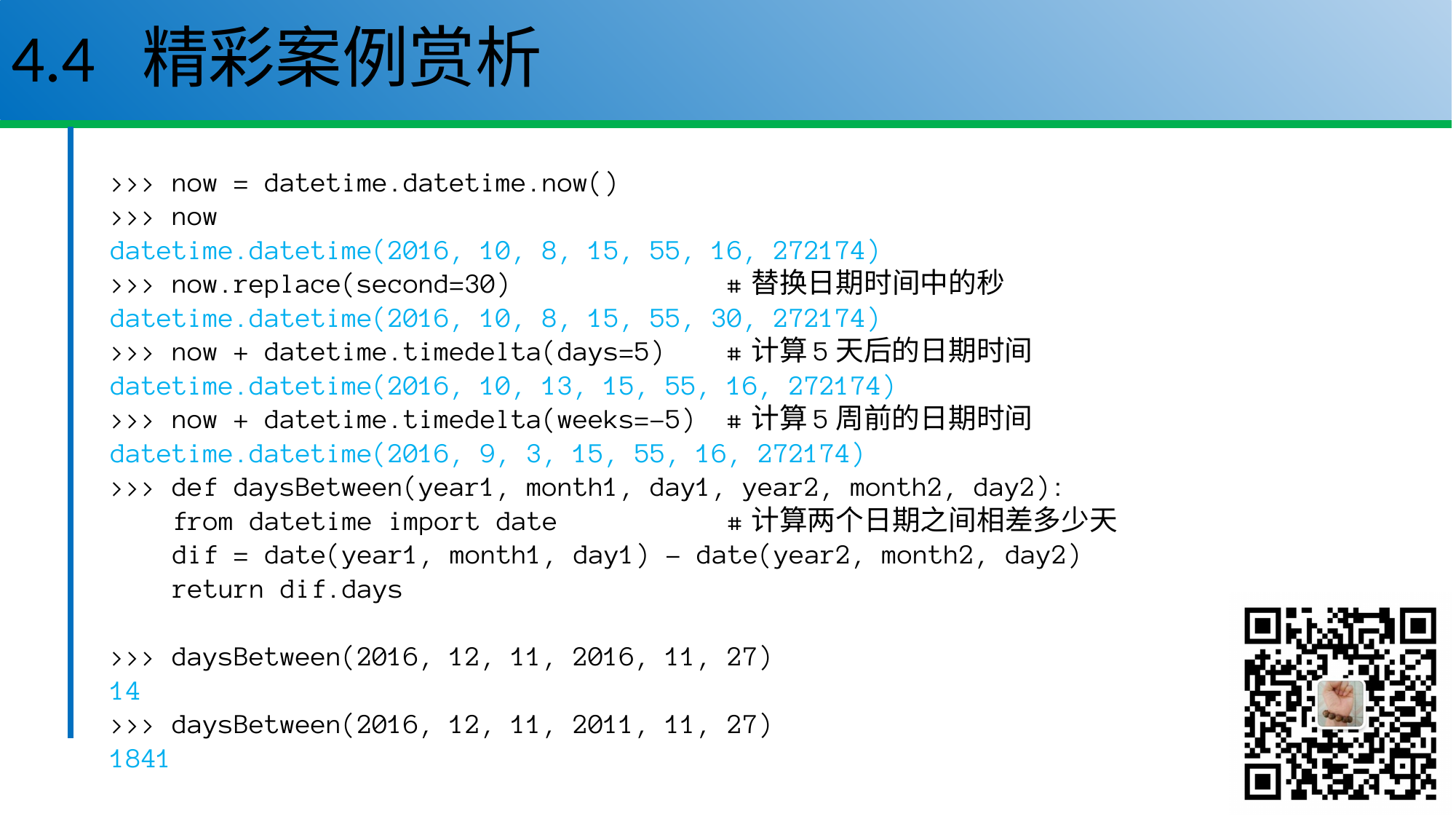

# 4.4  精彩案例赏析
>>> now = datetime.datetime.now()
>>> now
datetime.datetime(2016, 10, 8, 15, 55, 16, 272174)
>>> now.replace(second=30)              #替换日期时间中的秒
datetime.datetime(2016, 10, 8, 15, 55, 30, 272174)
>>> now + datetime.timedelta(days=5)    #计算5天后的日期时间
datetime.datetime(2016, 10, 13, 15, 55, 16, 272174)
>>> now + datetime.timedelta(weeks=-5)  #计算5周前的日期时间
datetime.datetime(2016, 9, 3, 15, 55, 16, 272174)
>>> def daysBetween(year1, month1, day1, year2, month2, day2):
    from datetime import date           #计算两个日期之间相差多少天
    dif = date(year1, month1, day1) - date(year2, month2, day2)
    return dif.days

>>> daysBetween(2016, 12, 11, 2016, 11, 27)
14
>>> daysBetween(2016, 12, 11, 2011, 11, 27)
1841
34